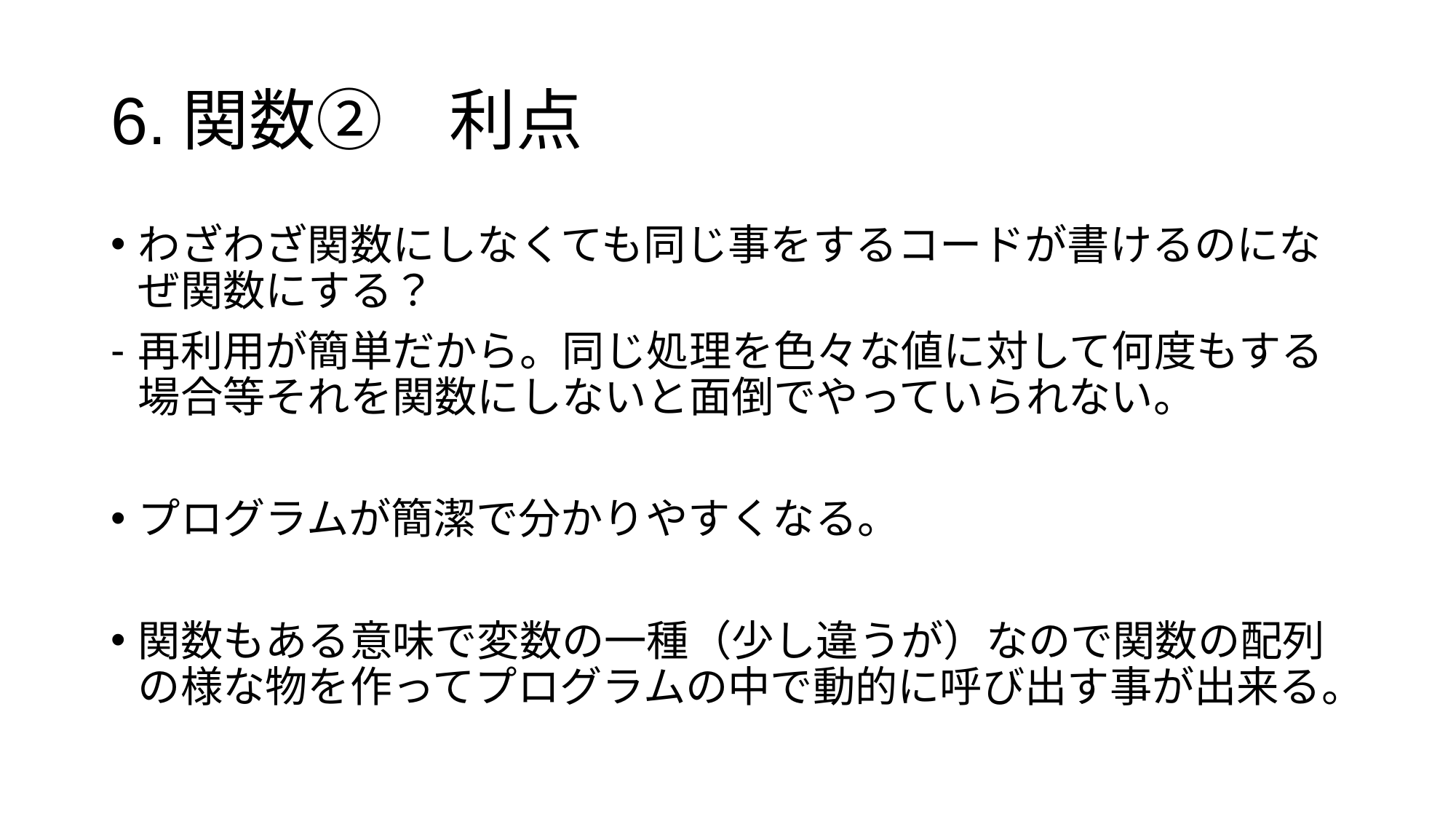

# 6.関数②　利点
わざわざ関数にしなくても同じ事をするコードが書けるのになぜ関数にする？
再利用が簡単だから。同じ処理を色々な値に対して何度もする場合等それを関数にしないと面倒でやっていられない。

プログラムが簡潔で分かりやすくなる。

関数もある意味で変数の一種（少し違うが）なので関数の配列の様な物を作ってプログラムの中で動的に呼び出す事が出来る。